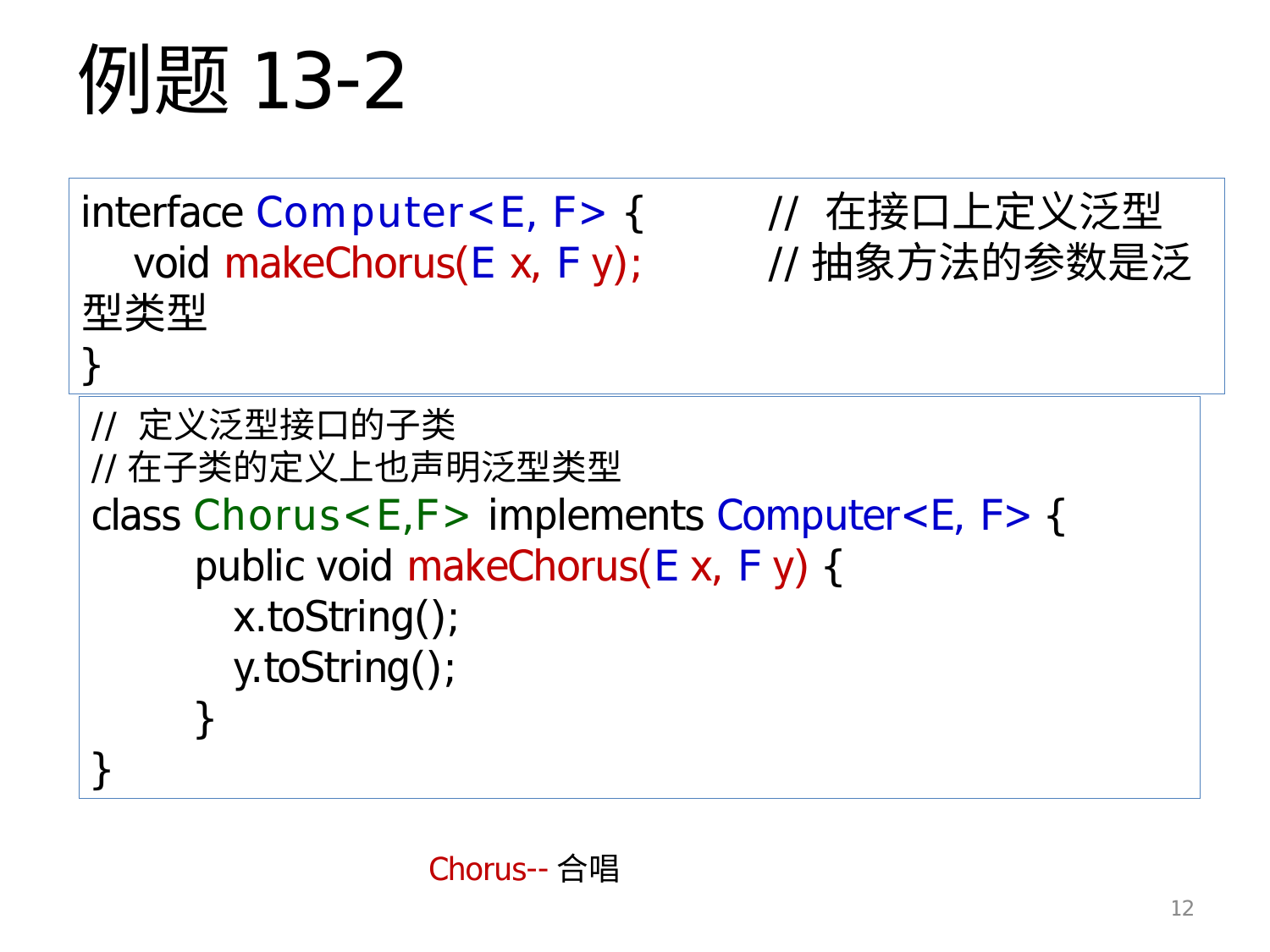

# 例题13-2
interface Computer<E, F> {	    // 在接口上定义泛型
    void makeChorus(E x, F y);	    //抽象方法的参数是泛型类型
}
// 定义泛型接口的子类
//在子类的定义上也声明泛型类型
class Chorus<E,F> implements Computer<E, F> {
   public void makeChorus(E x, F y) {
      x.toString();
      y.toString();
   }
}
Chorus--合唱
12